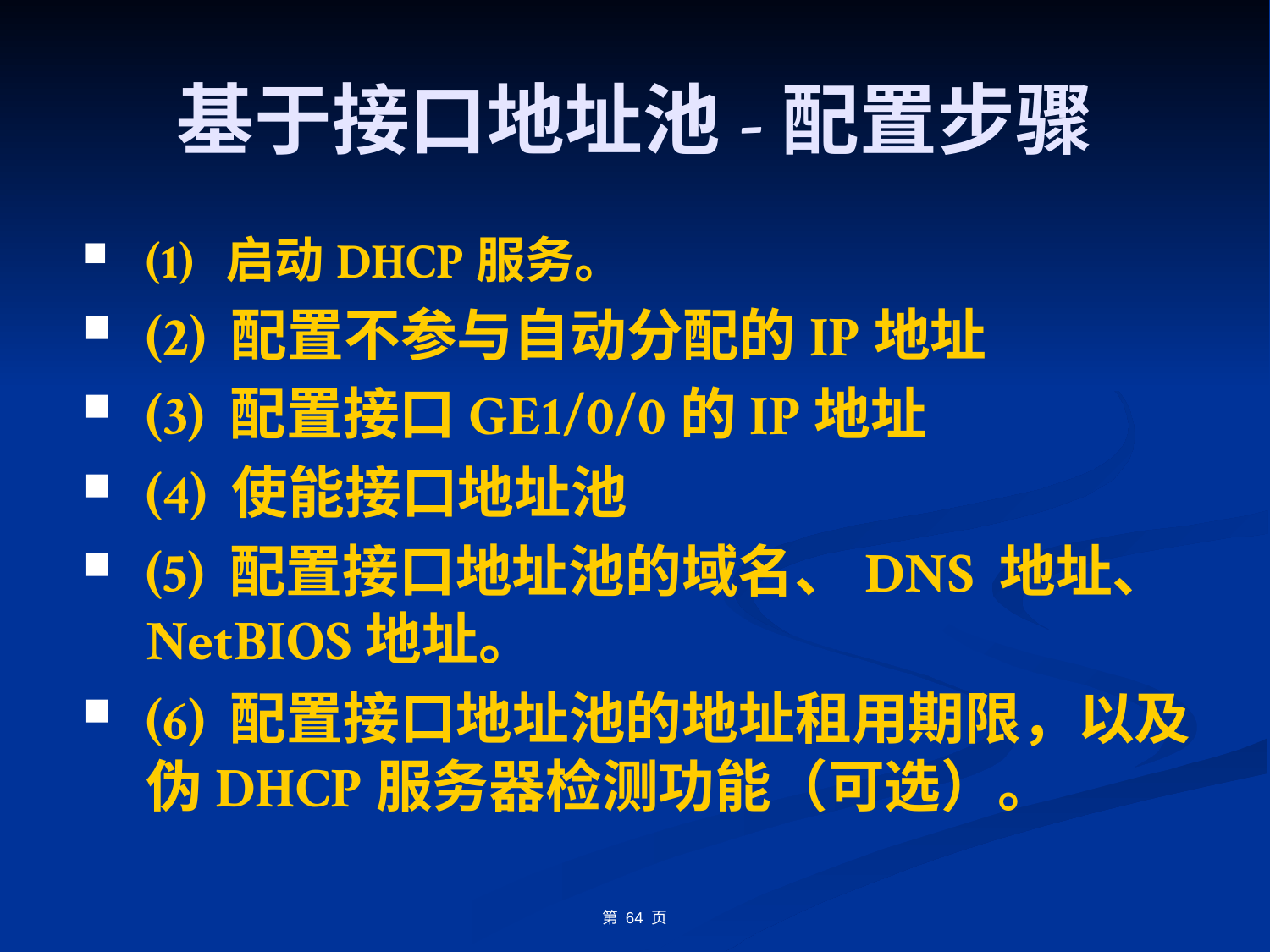

# 基于接口地址池-配置步骤
(1)  启动DHCP服务。
(2) 配置不参与自动分配的IP地址
(3) 配置接口GE1/0/0的IP地址
(4) 使能接口地址池
(5) 配置接口地址池的域名、DNS 地址、NetBIOS地址。
(6) 配置接口地址池的地址租用期限，以及伪DHCP服务器检测功能（可选）。

第 64 页